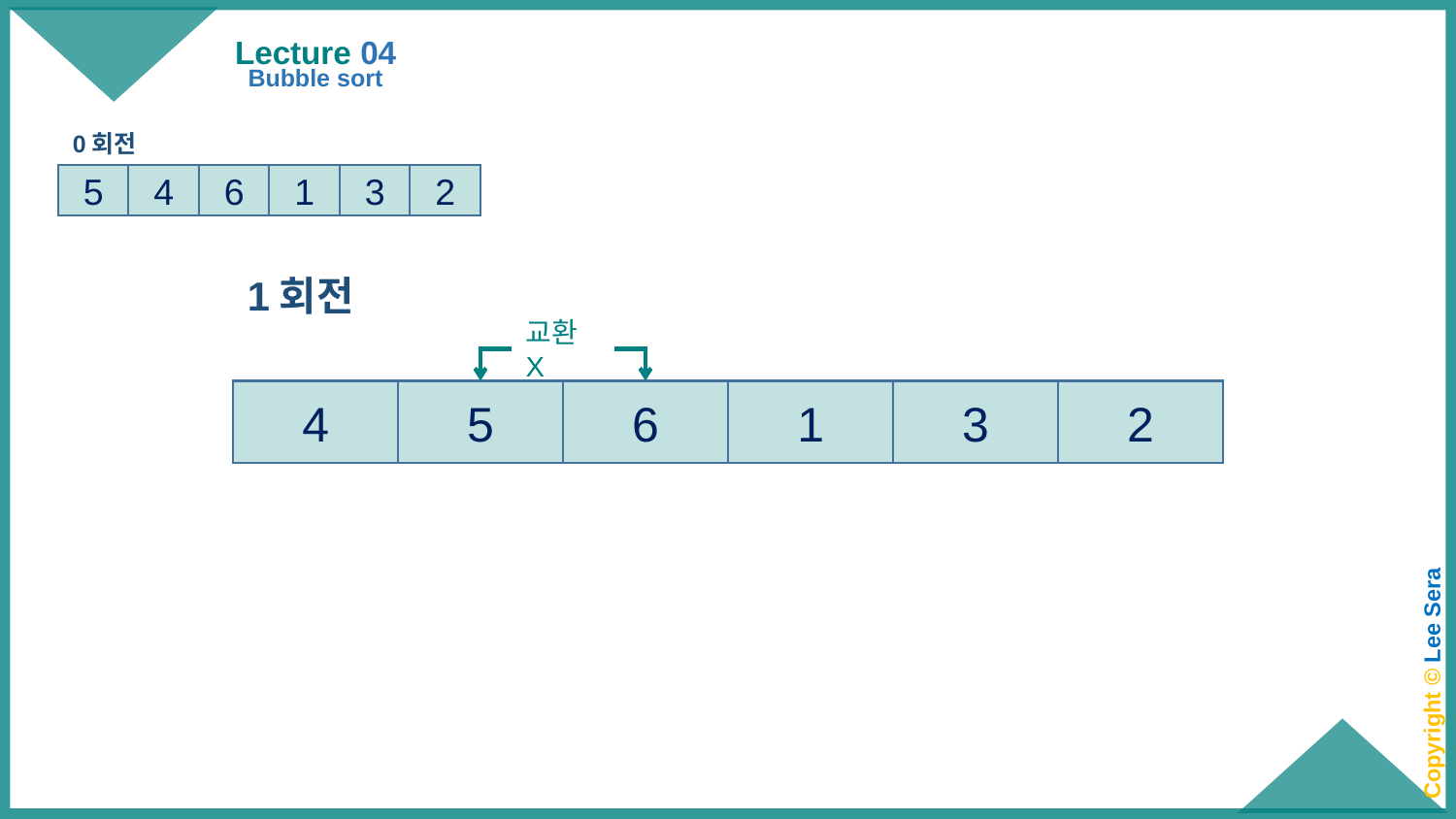

# Lecture 04
Bubble sort
0회전
5
4
6
1
3
2
1회전
교환X
4
5
6
1
3
2
Copyright © Lee Sera